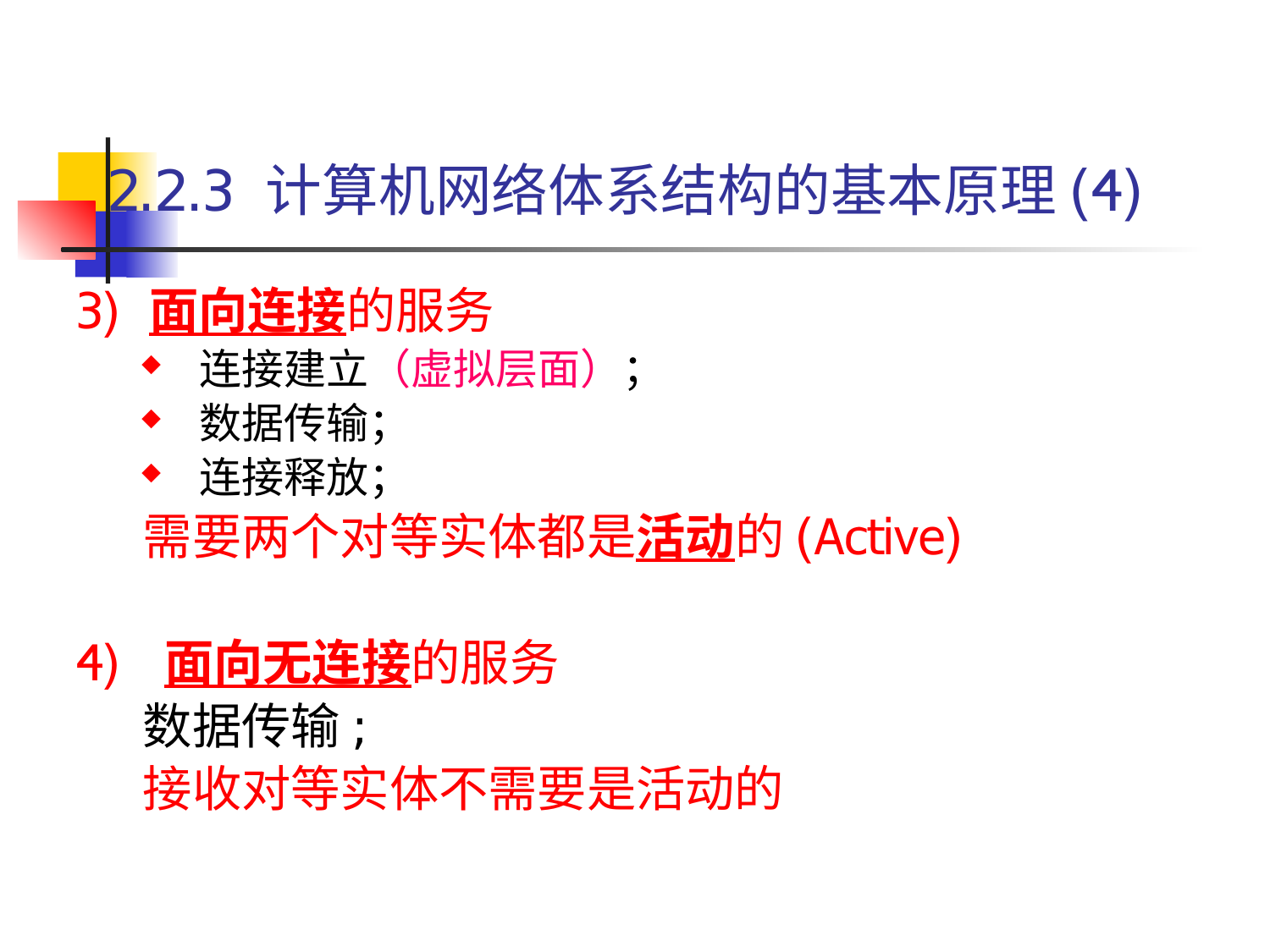

# 2.2.3 计算机网络体系结构的基本原理(4)
3) 面向连接的服务
 连接建立（虚拟层面）；
 数据传输；
 连接释放；
     需要两个对等实体都是活动的(Active)

4)  面向无连接的服务
     数据传输;
     接收对等实体不需要是活动的